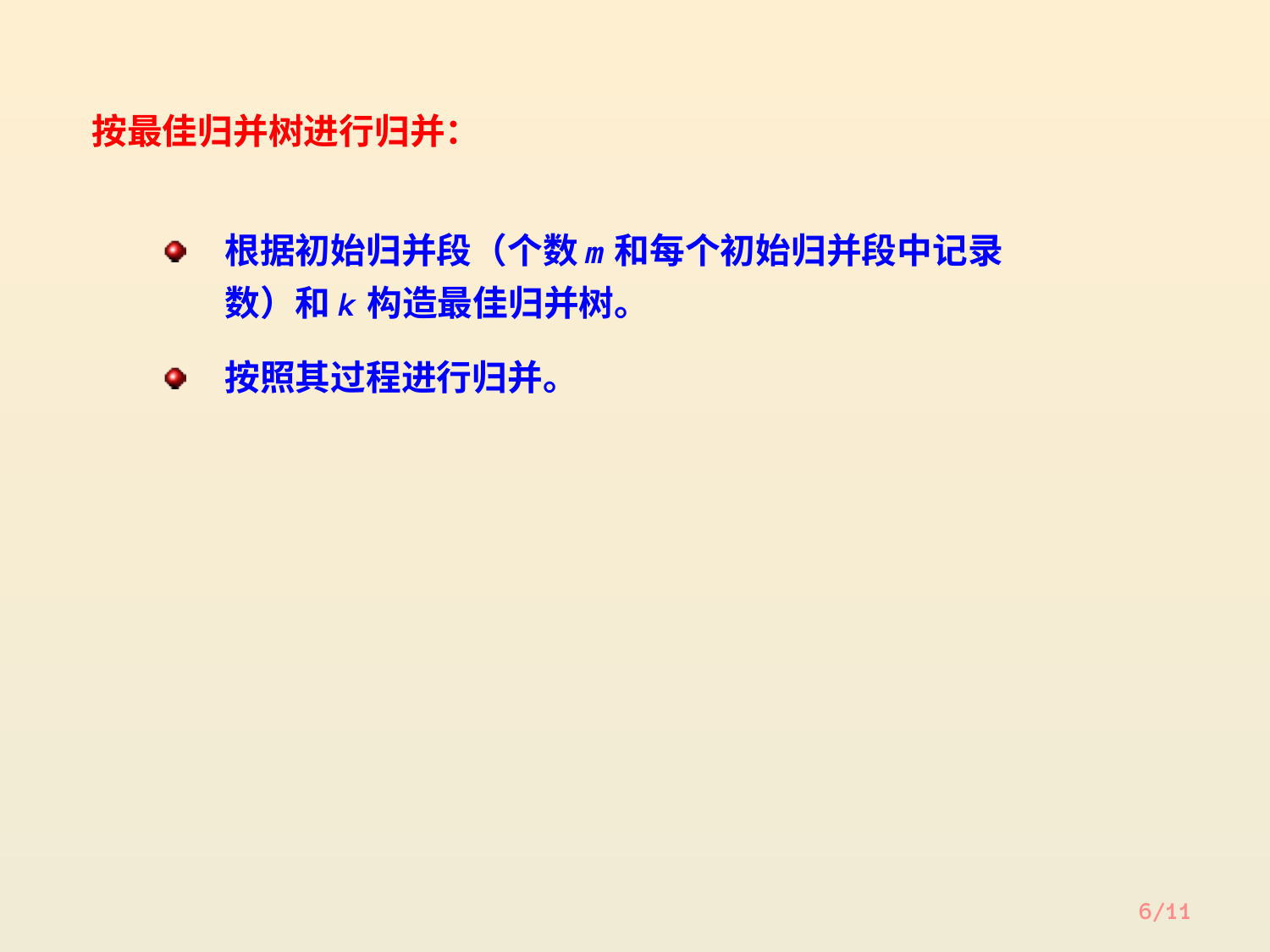

按最佳归并树进行归并：
根据初始归并段（个数m和每个初始归并段中记录数）和k构造最佳归并树。
按照其过程进行归并。
6/11